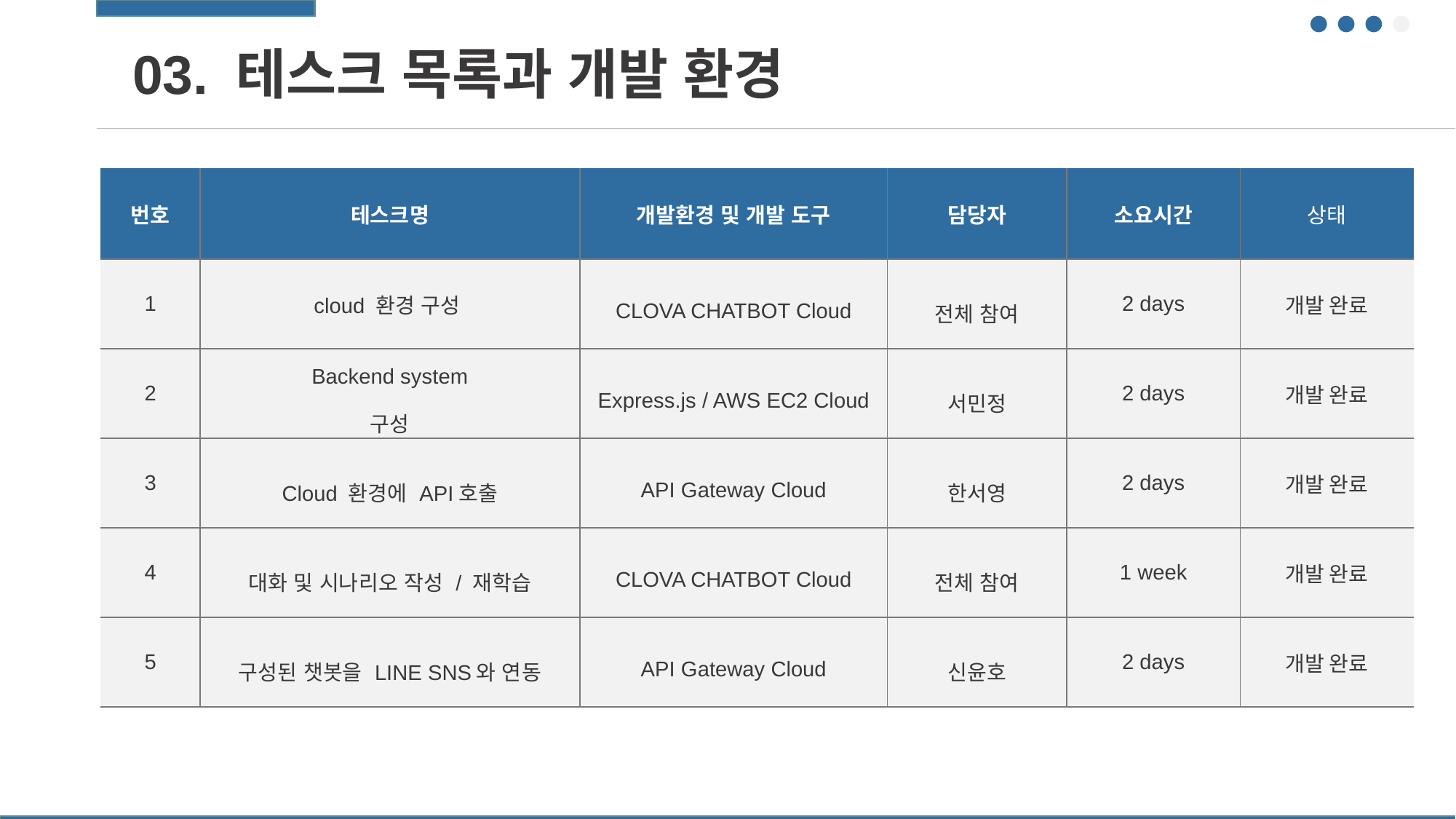

03. 테스크 목록과 개발 환경
| 번호 | 테스크명 | 개발환경 및 개발 도구 | 담당자 | 소요시간 | 상태 |
| --- | --- | --- | --- | --- | --- |
| 1 | cloud 환경 구성 | CLOVA CHATBOT Cloud | 전체 참여 | 2 days | 개발 완료 |
| 2 | Backend system 구성 | Express.js / AWS EC2 Cloud | 서민정 | 2 days | 개발 완료 |
| 3 | Cloud 환경에 API호출 | API Gateway Cloud | 한서영 | 2 days | 개발 완료 |
| 4 | 대화 및 시나리오 작성 / 재학습 | CLOVA CHATBOT Cloud | 전체 참여 | 1 week | 개발 완료 |
| 5 | 구성된 챗봇을 LINE SNS와 연동 | API Gateway Cloud | 신윤호 | 2 days | 개발 완료 |